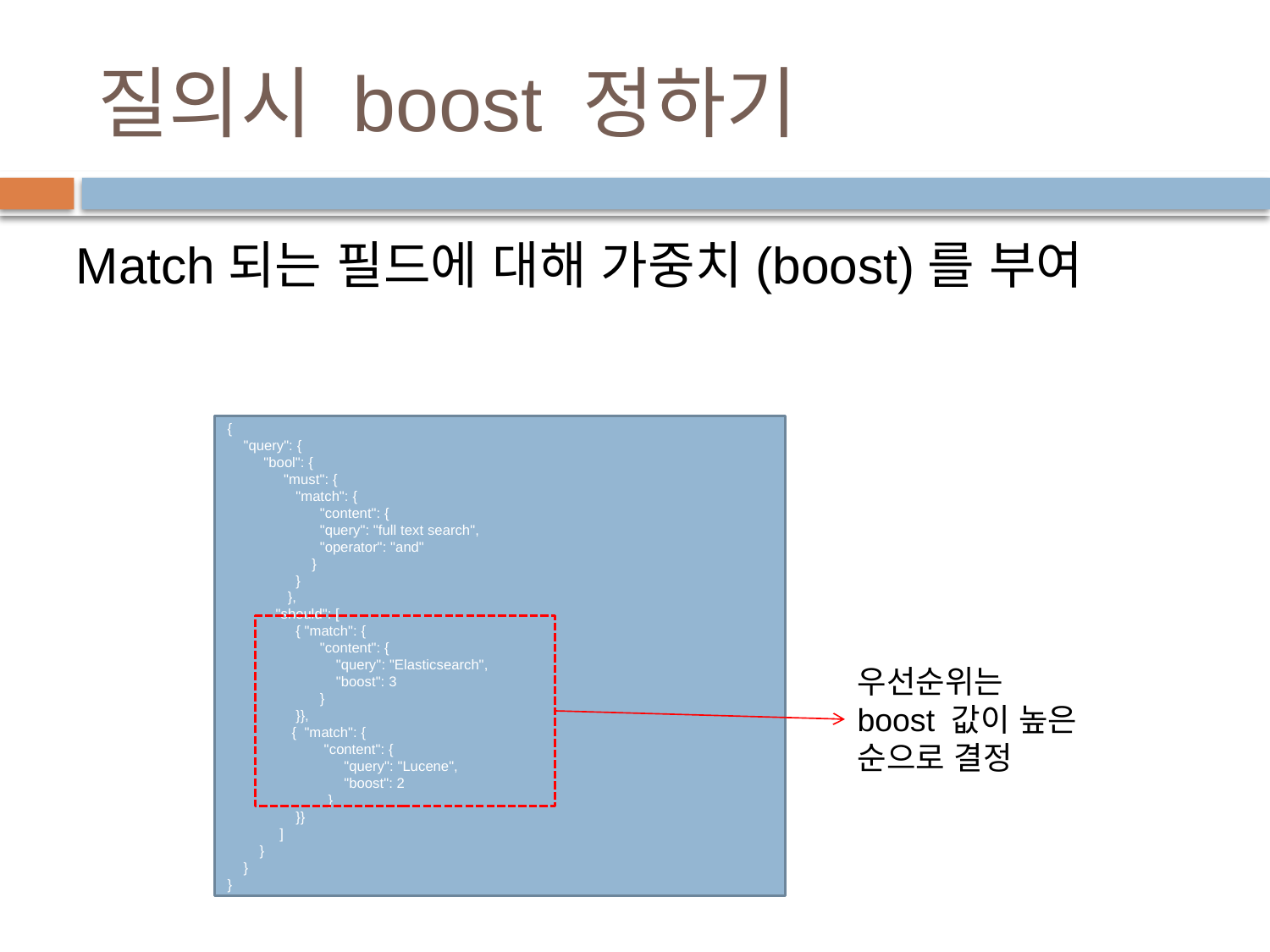

# 질의시 boost 정하기
Match되는 필드에 대해 가중치(boost)를 부여
{
    "query": {
         "bool": {
              "must": {
                 "match": {
                       "content": {
                       "query": "full text search",
                       "operator": "and"
                     }
                 }
               },
            "should": [
                 { "match": {
                       "content": {
                           "query": "Elasticsearch",
                           "boost": 3
                       }
                 }},
                {  "match": {
                        "content": {
                             "query": "Lucene",
                             "boost": 2
                         }
                 }}
             ]
        }
    }
}

우선순위는 boost 값이 높은 순으로 결정